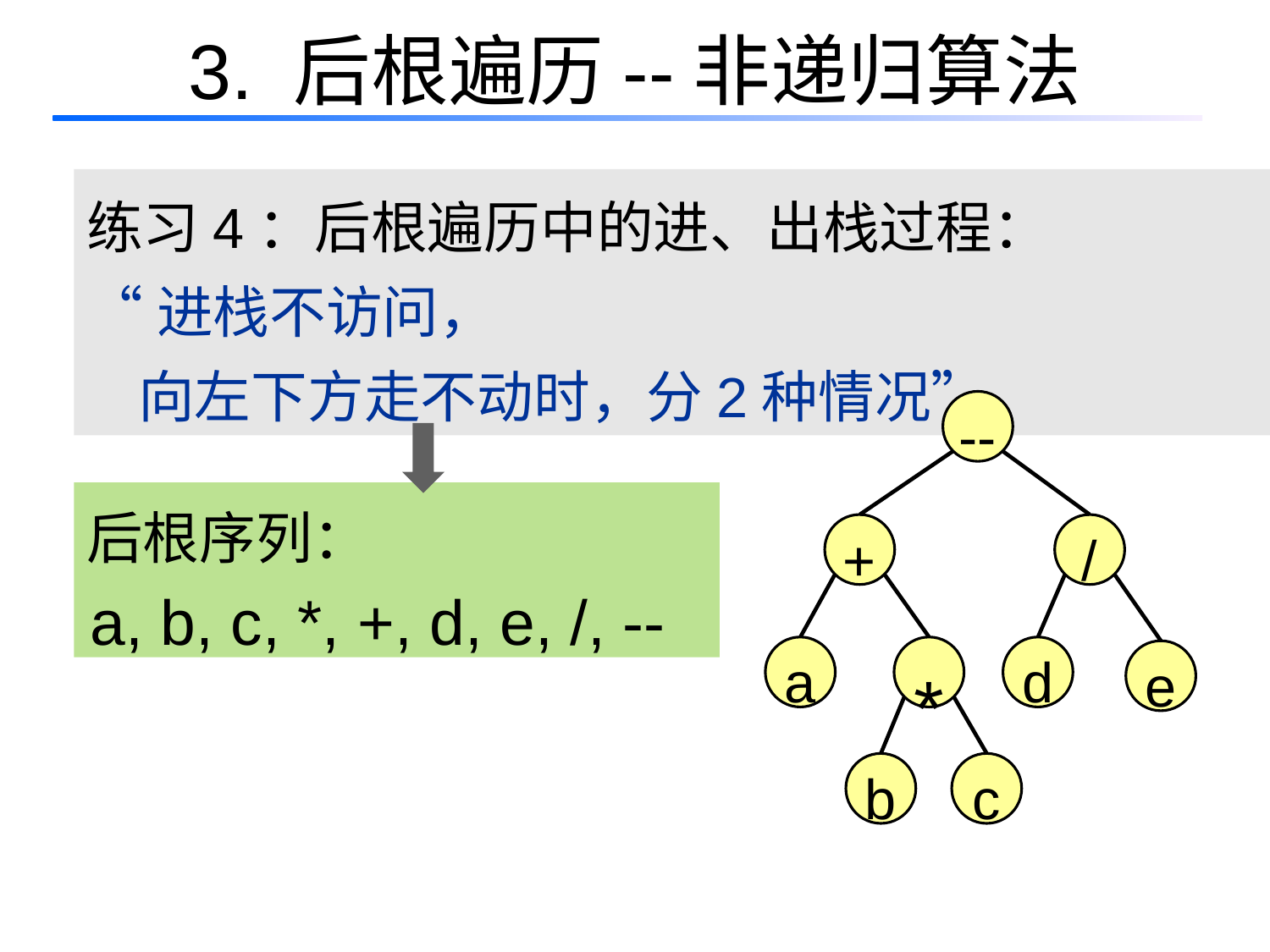

# 3. 后根遍历--非递归算法

练习4：后根遍历中的进、出栈过程：
“进栈不访问，
   向左下方走不动时，分2种情况”
--

后根序列：

+
/
a, b, c, *, +, d, e, /, --
a
*
d
e
b
c